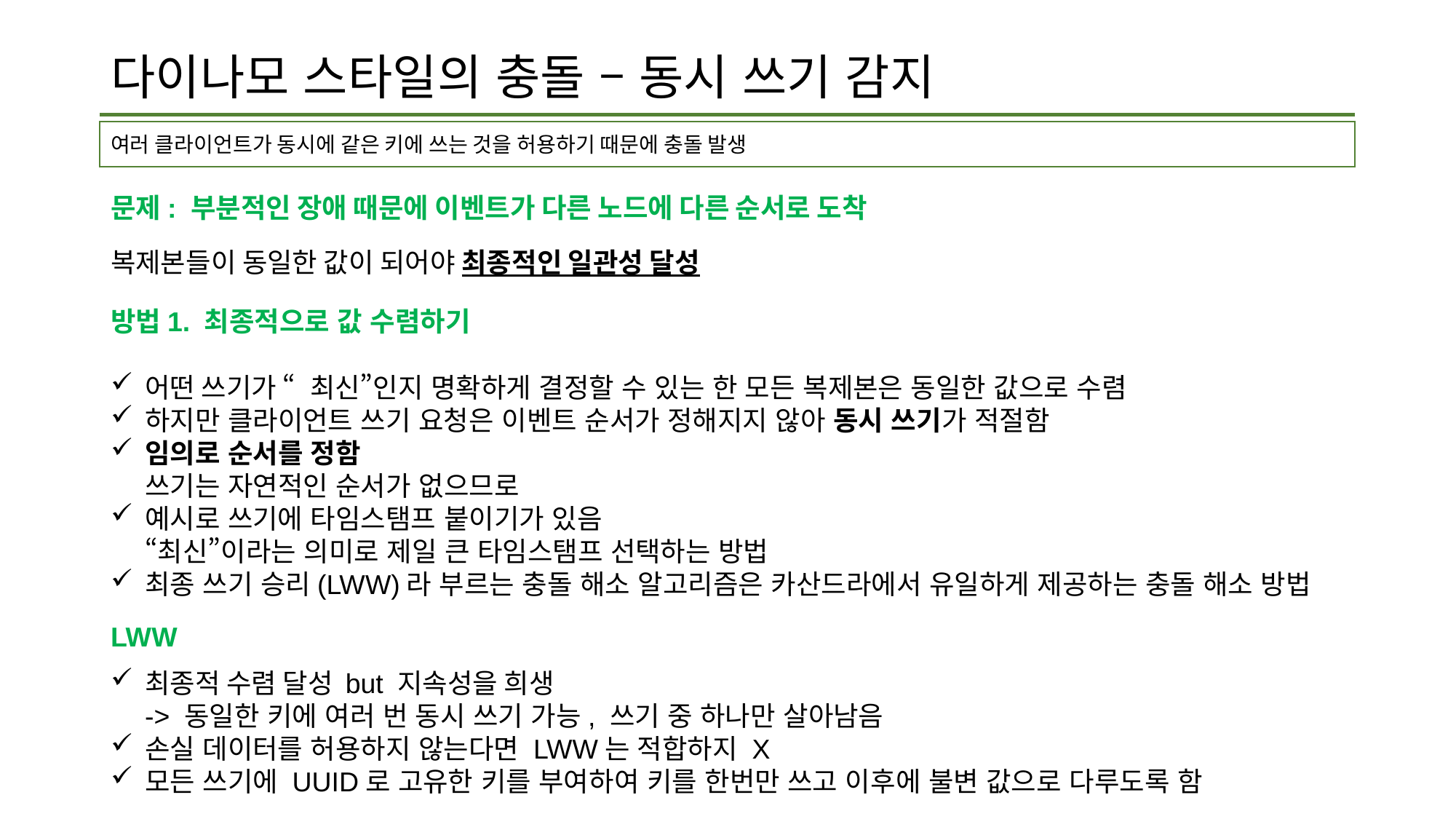

# 다이나모 스타일의 충돌 – 동시 쓰기 감지
여러 클라이언트가 동시에 같은 키에 쓰는 것을 허용하기 때문에 충돌 발생
문제: 부분적인 장애 때문에 이벤트가 다른 노드에 다른 순서로 도착
복제본들이 동일한 값이 되어야 최종적인 일관성 달성
방법1. 최종적으로 값 수렴하기
어떤 쓰기가 “최신”인지 명확하게 결정할 수 있는 한 모든 복제본은 동일한 값으로 수렴
하지만 클라이언트 쓰기 요청은 이벤트 순서가 정해지지 않아 동시 쓰기가 적절함
임의로 순서를 정함
쓰기는 자연적인 순서가 없으므로
예시로 쓰기에 타임스탬프 붙이기가 있음
“최신”이라는 의미로 제일 큰 타임스탬프 선택하는 방법
최종 쓰기 승리(LWW)라 부르는 충돌 해소 알고리즘은 카산드라에서 유일하게 제공하는 충돌 해소 방법
LWW
최종적 수렴 달성 but 지속성을 희생
-> 동일한 키에 여러 번 동시 쓰기 가능, 쓰기 중 하나만 살아남음
손실 데이터를 허용하지 않는다면 LWW는 적합하지 X
모든 쓰기에 UUID로 고유한 키를 부여하여 키를 한번만 쓰고 이후에 불변 값으로 다루도록 함